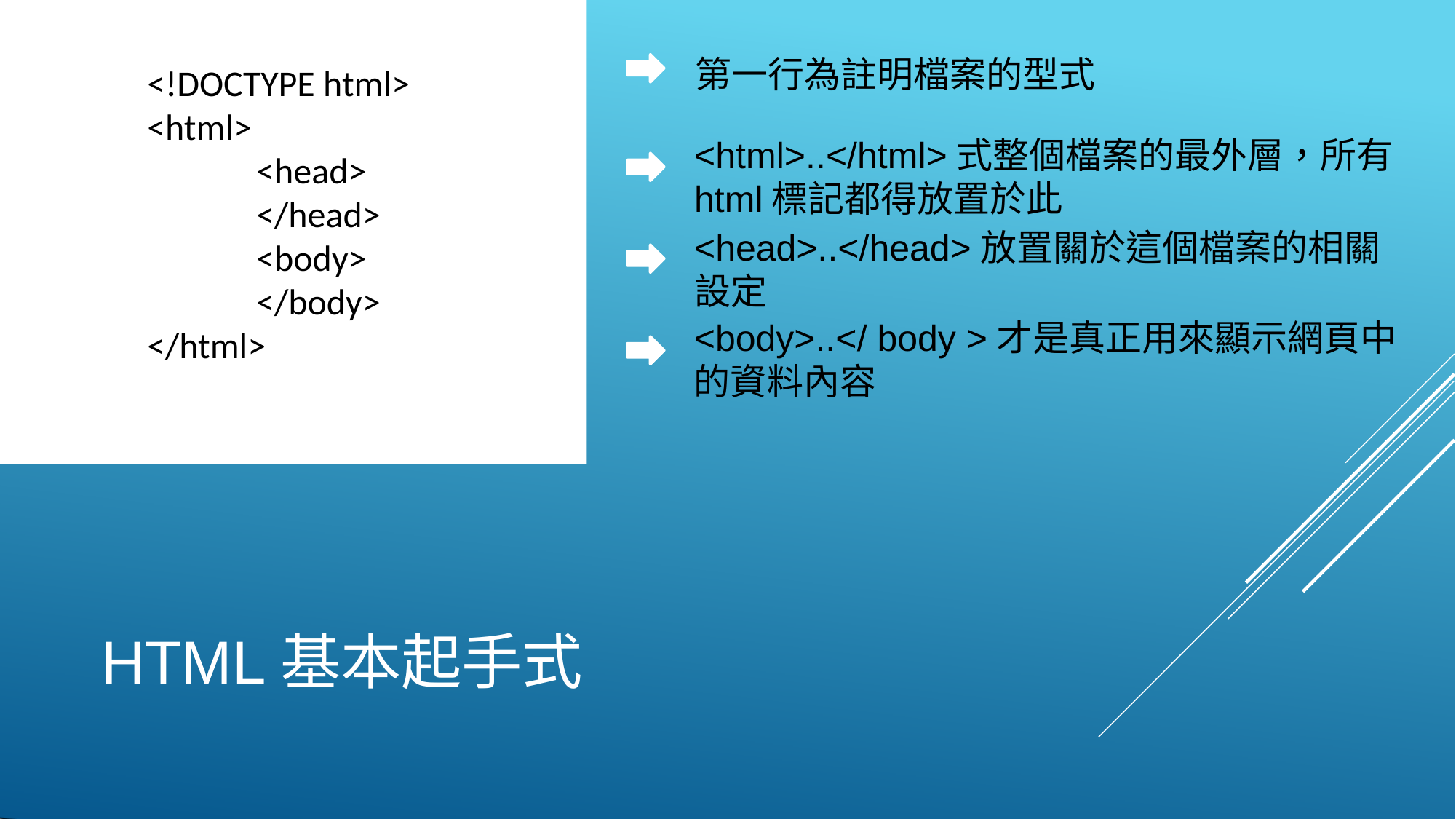

第一行為註明檔案的型式
<!DOCTYPE html>
<html>
	<head>
 	</head>
 	<body>
 	</body>
</html>

<html>..</html>式整個檔案的最外層，所有html標記都得放置於此

<head>..</head>放置關於這個檔案的相關設定

<body>..</ body >才是真正用來顯示網頁中的資料內容

# HTML基本起手式